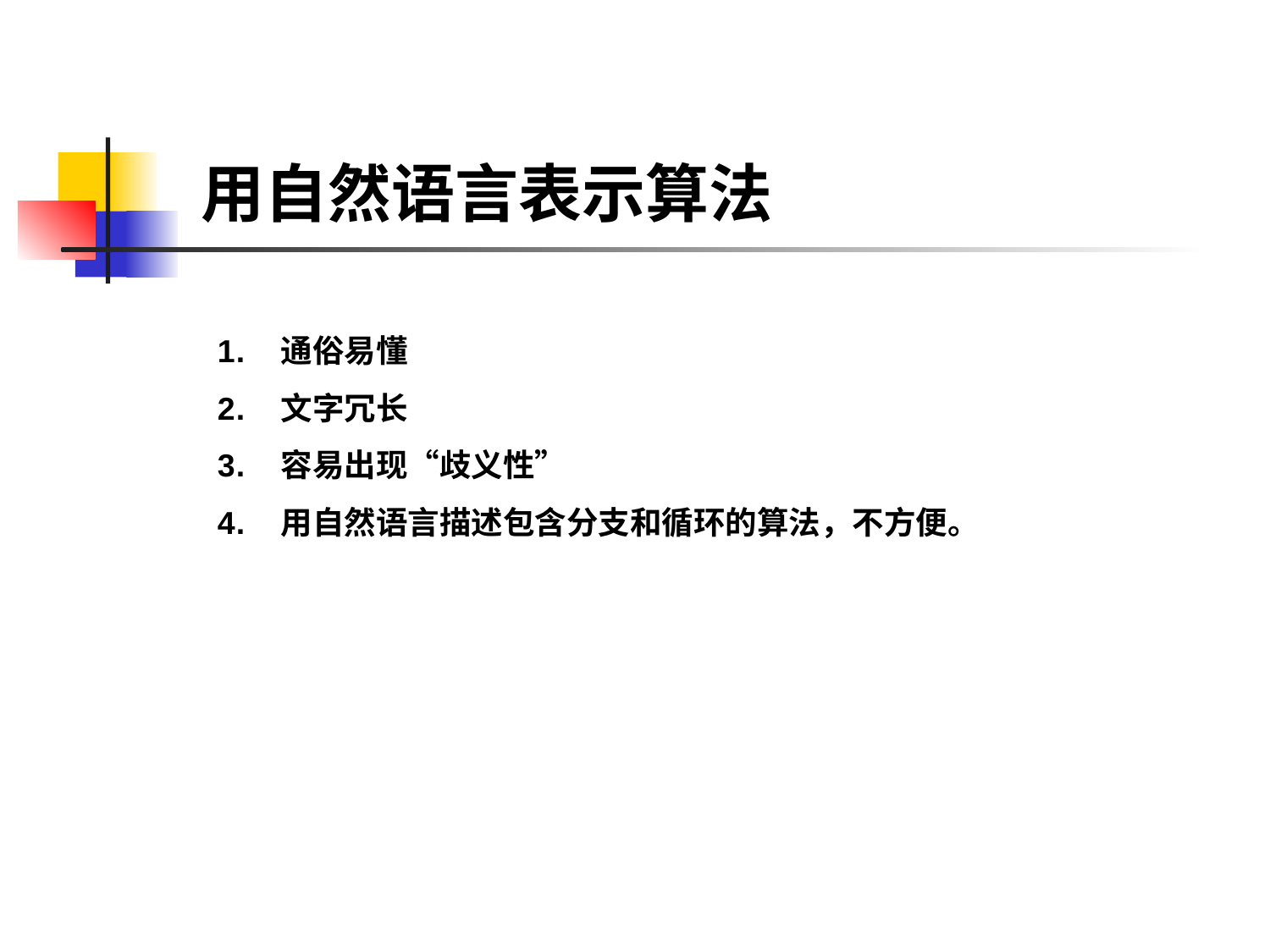

用自然语言表示算法
通俗易懂
文字冗长
容易出现“歧义性”
用自然语言描述包含分支和循环的算法，不方便。